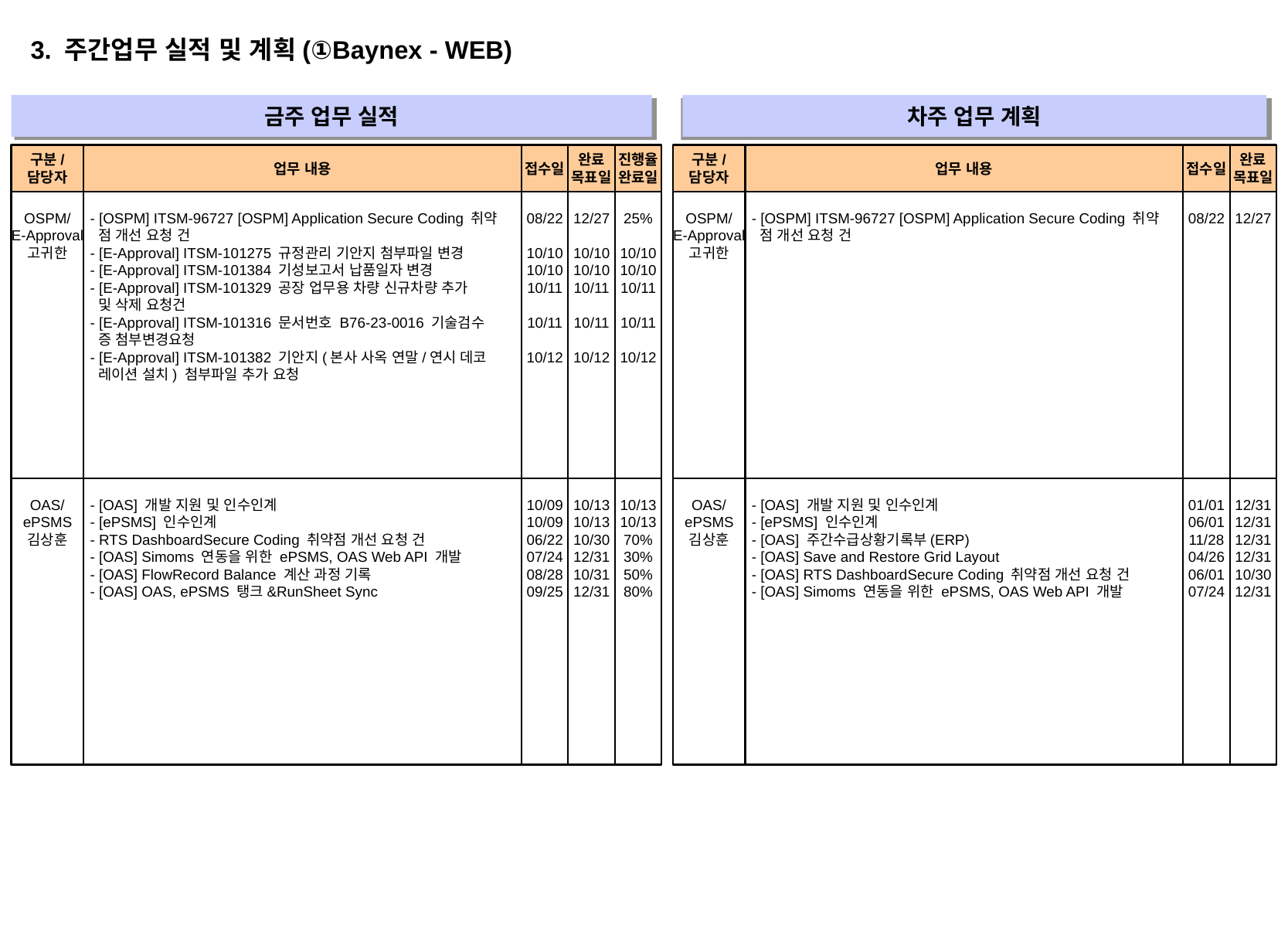

3. 주간업무 실적 및 계획(①Baynex - WEB)
금주 업무 실적
차주 업무 계획
" "
" "
구분/
담당자
업무 내용
접수일
완료
목표일
진행율
완료일
구분/
담당자
업무 내용
접수일
완료
목표일
OSPM/
E-Approval
고귀한

- [OSPM] ITSM-96727 [OSPM] Application Secure Coding 취약
  점 개선 요청 건
- [E-Approval] ITSM-101275 규정관리 기안지 첨부파일 변경
- [E-Approval] ITSM-101384 기성보고서 납품일자 변경
- [E-Approval] ITSM-101329 공장 업무용 차량 신규차량 추가
  및 삭제 요청건
- [E-Approval] ITSM-101316 문서번호 B76-23-0016 기술검수
  증 첨부변경요청
- [E-Approval] ITSM-101382 기안지(본사 사옥 연말/연시 데코
  레이션 설치) 첨부파일 추가 요청
08/22
10/10
10/10
10/11
10/11
10/12
12/27
10/10
10/10
10/11
10/11
10/12
25%
10/10
10/10
10/11
10/11
10/12
OSPM/
E-Approval
고귀한

- [OSPM] ITSM-96727 [OSPM] Application Secure Coding 취약
  점 개선 요청 건
08/22
12/27
OAS/
ePSMS
김상훈

- [OAS] 개발 지원 및 인수인계
- [ePSMS] 인수인계
- RTS DashboardSecure Coding 취약점 개선 요청 건
- [OAS] Simoms 연동을 위한 ePSMS, OAS Web API 개발
- [OAS] FlowRecord Balance 계산 과정 기록
- [OAS] OAS, ePSMS 탱크&RunSheet Sync
10/09
10/09
06/22
07/24
08/28
09/25
10/13
10/13
10/30
12/31
10/31
12/31
10/13
10/13
70%
30%
50%
80%
OAS/
ePSMS
김상훈

- [OAS] 개발 지원 및 인수인계
- [ePSMS] 인수인계
- [OAS] 주간수급상황기록부(ERP)
- [OAS] Save and Restore Grid Layout
- [OAS] RTS DashboardSecure Coding 취약점 개선 요청 건
- [OAS] Simoms 연동을 위한 ePSMS, OAS Web API 개발
01/01
06/01
11/28
04/26
06/01
07/24
12/31
12/31
12/31
12/31
10/30
12/31